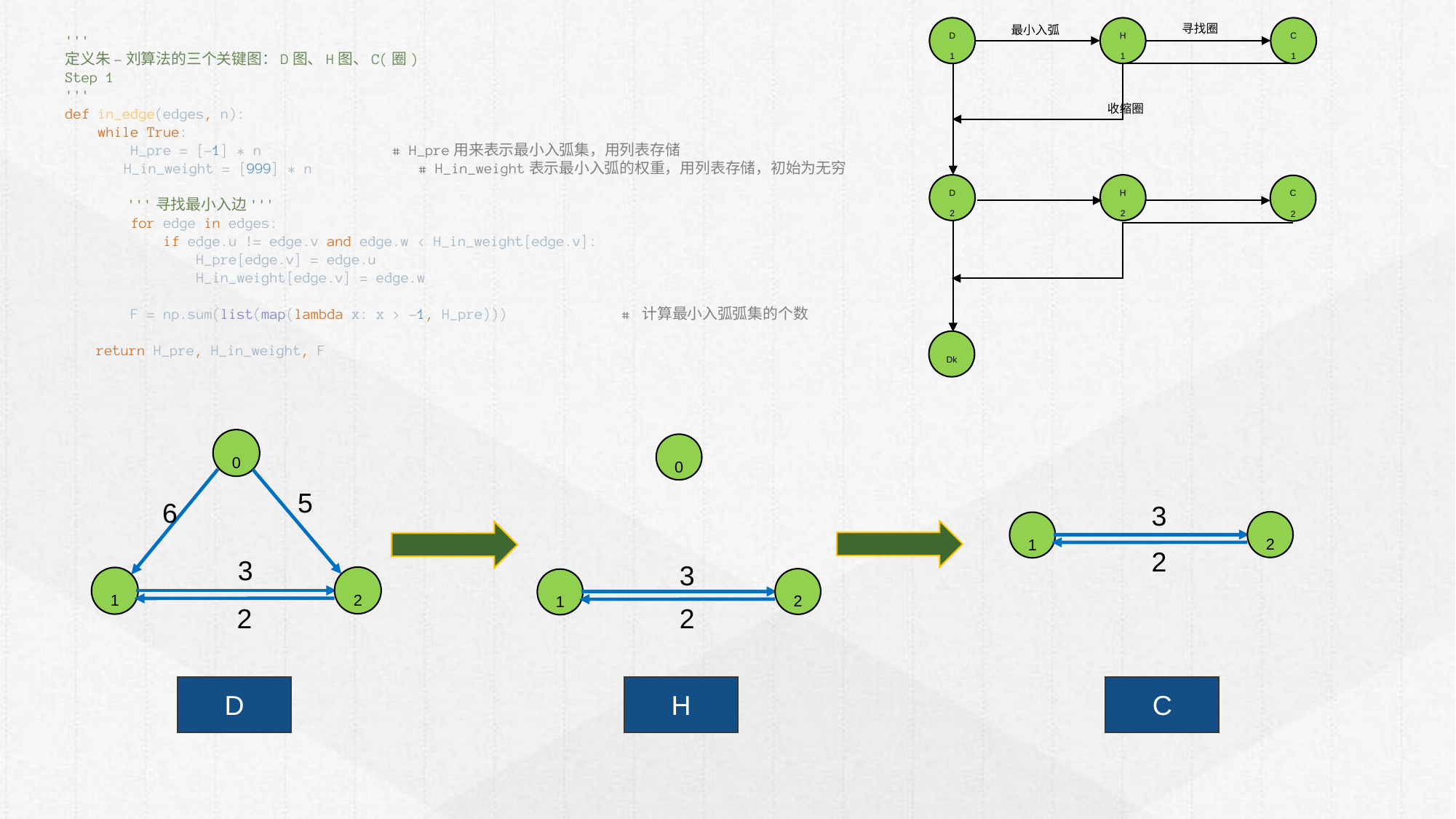

寻找圈
最小入弧
D1
H1
C1
D2
H2
C2
Dk
收缩圈
'''
定义朱-刘算法的三个关键图：D图、H图、C(圈)
Step 1
'''
def in_edge(edges, n):
    while True:
        H_pre = [-1] * n                # H_pre用来表示最小入弧集，用列表存储
                H_in_weight = [999] * n             # H_in_weight表示最小入弧的权重，用列表存储，初始为无穷
                 '''寻找最小入边'''
        for edge in edges:
            if edge.u != edge.v and edge.w < H_in_weight[edge.v]:
                H_pre[edge.v] = edge.u
                H_in_weight[edge.v] = edge.w
        F = np.sum(list(map(lambda x: x > -1, H_pre)))              # 计算最小入弧弧集的个数
        return H_pre, H_in_weight, F
0
2
1
5
6
3
2
0
2
1
3
2
3
2
1
2

D
H
C